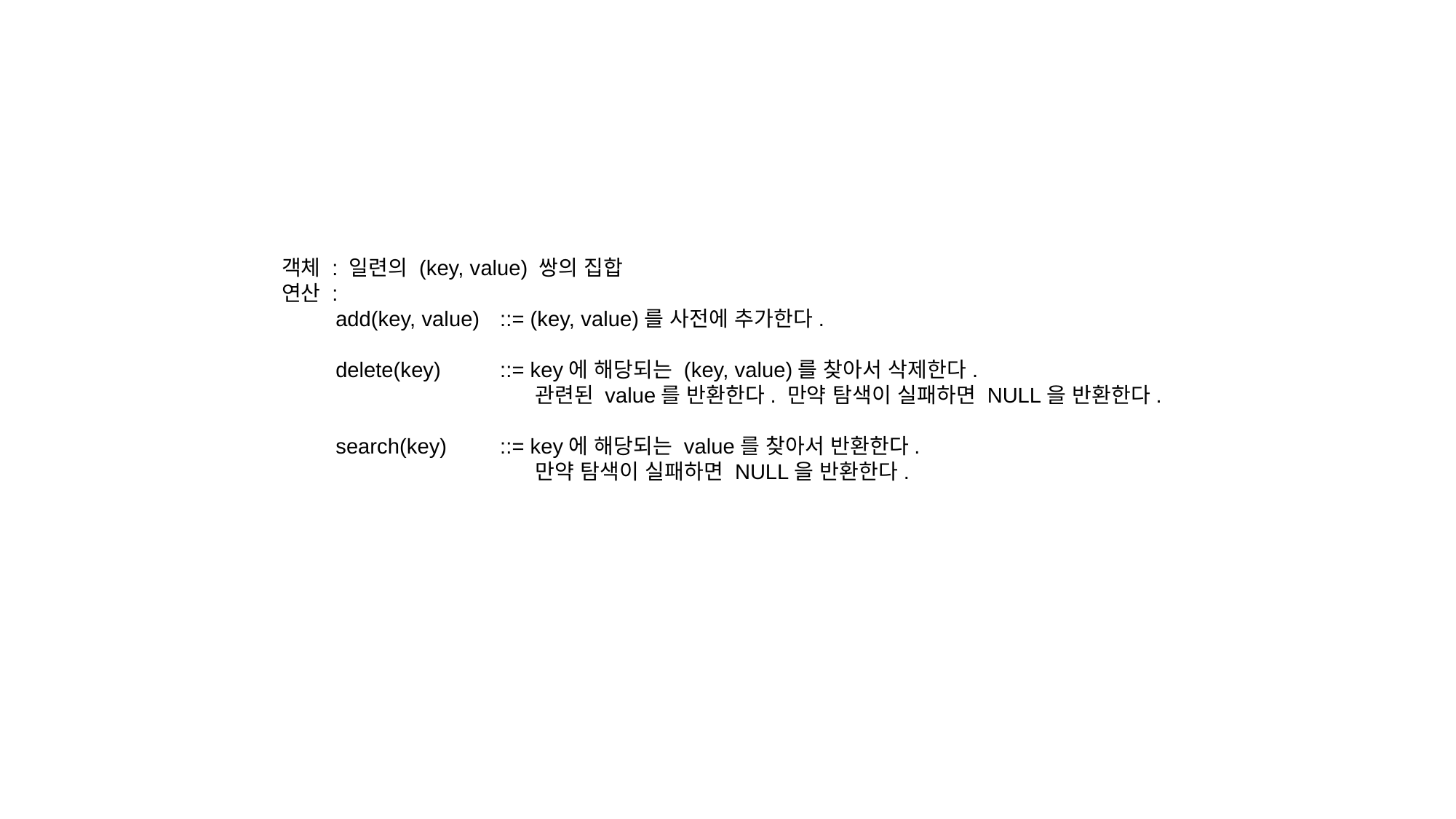

객체 : 일련의 (key, value) 쌍의 집합
연산 :
         add(key, value)	::= (key, value)를 사전에 추가한다.

         delete(key)     	::= key에 해당되는 (key, value)를 찾아서 삭제한다.
		     관련된 value를 반환한다. 만약 탐색이 실패하면 NULL을 반환한다.

         search(key)	::= key에 해당되는 value를 찾아서 반환한다.
		     만약 탐색이 실패하면 NULL을 반환한다.